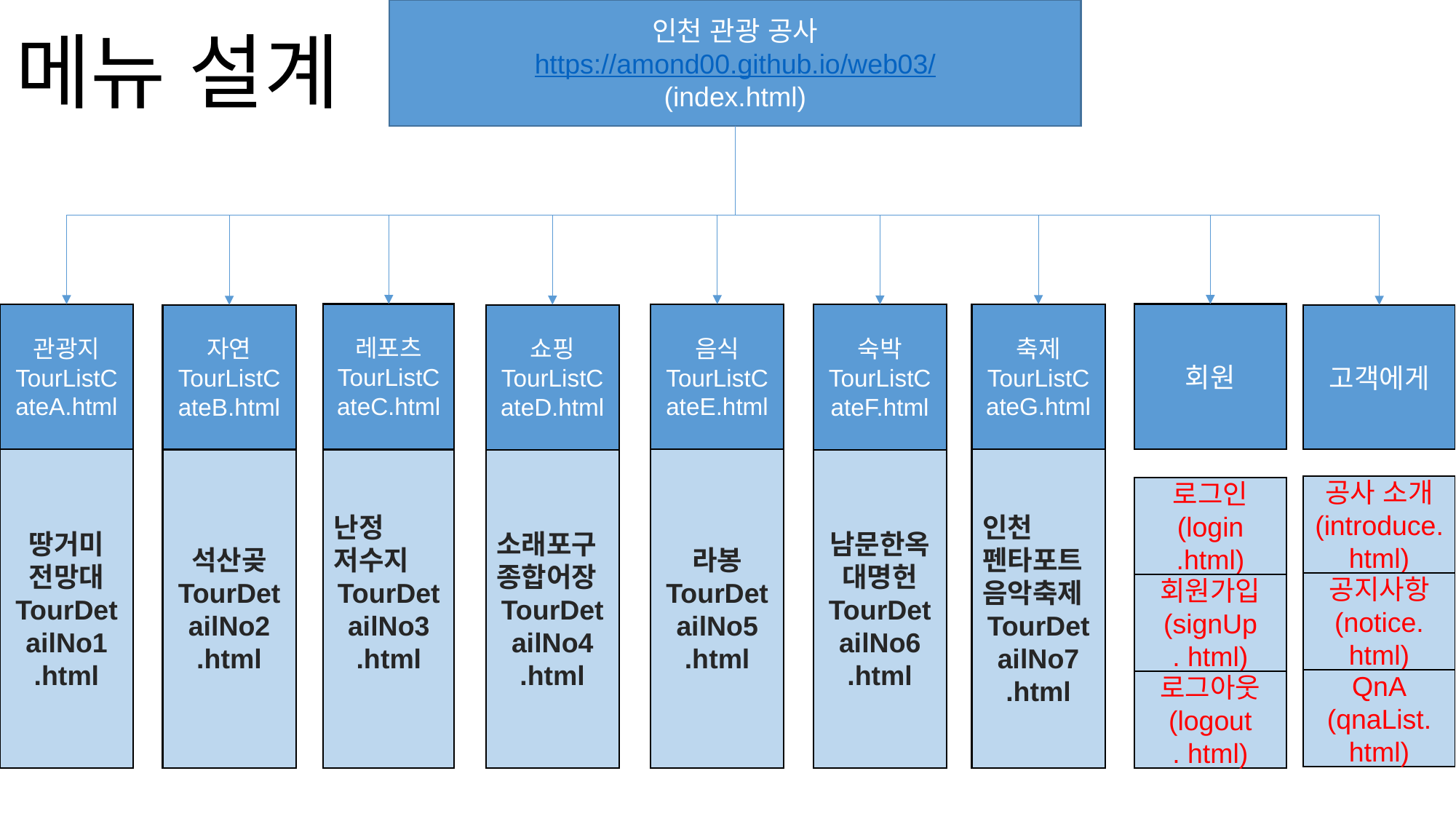

인천 관광 공사
https://amond00.github.io/web03/
(index.html)
메뉴 설계
레포츠
TourListCateC.html
회원
로그인
(login
.html)
회원가입
(signUp
. html)
로그아웃
(logout
. html)
축제
TourListCateG.html
음식
TourListCateE.html
관광지
TourListCateA.html
숙박
TourListCateF.html
쇼핑
TourListCateD.html
자연
TourListCateB.html
고객에게
공사 소개
(introduce. html)
공지사항
(notice. html)
QnA
(qnaList. html)
땅거미 전망대
TourDetailNo1
.html
인천 펜타포트 음악축제
TourDetailNo7
.html
라봉
TourDetailNo5
.html
난정
저수지
TourDetailNo3
.html

석산곶
TourDetailNo2
.html
남문한옥 대명헌
TourDetailNo6
.html
소래포구종합어장
TourDetailNo4
.html